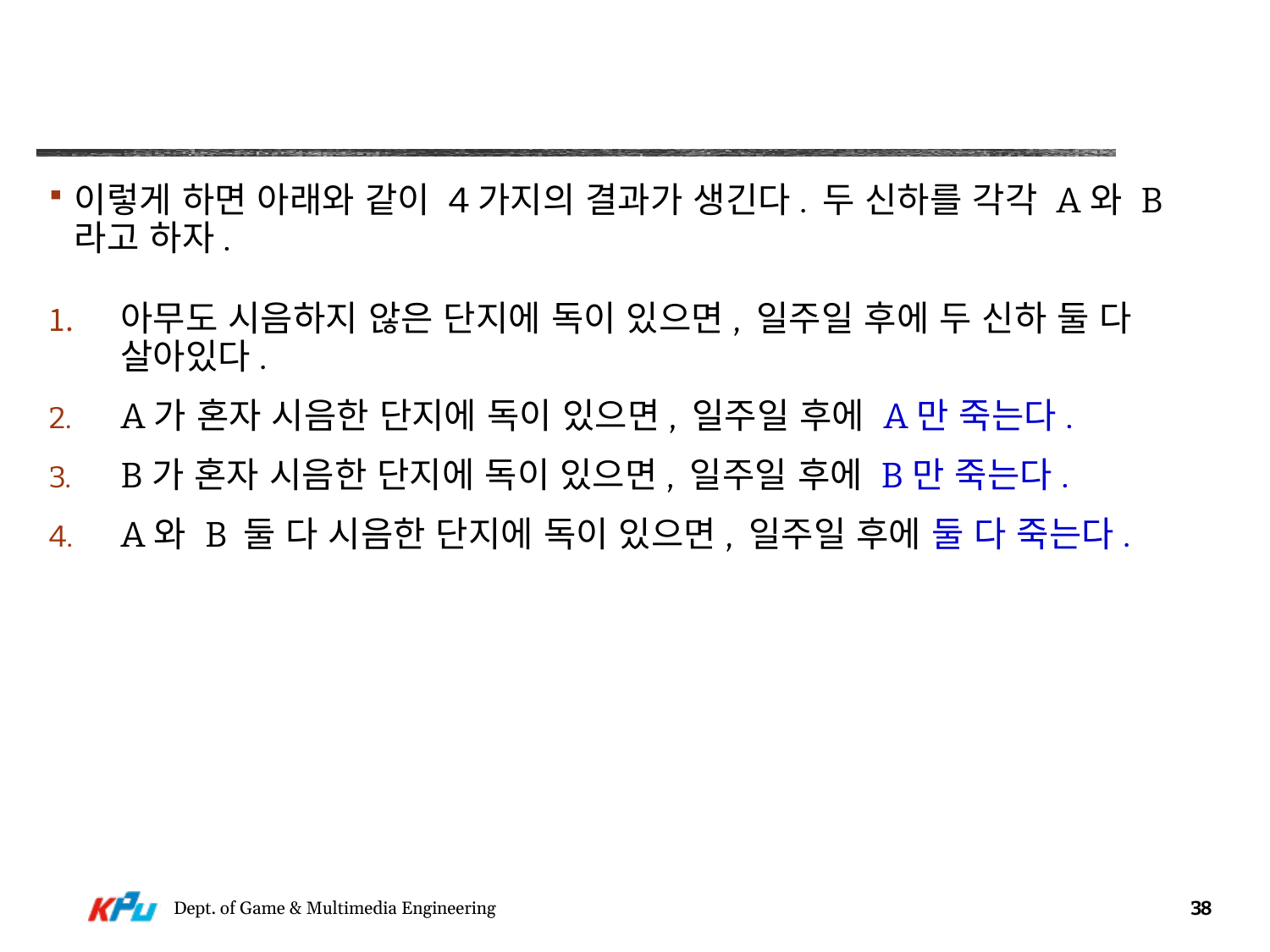

#
이렇게 하면 아래와 같이 4가지의 결과가 생긴다. 두 신하를 각각 A와 B라고 하자.
아무도 시음하지 않은 단지에 독이 있으면, 일주일 후에 두 신하 둘 다 살아있다.
A가 혼자 시음한 단지에 독이 있으면, 일주일 후에 A만 죽는다.
B가 혼자 시음한 단지에 독이 있으면, 일주일 후에 B만 죽는다.
A와 B 둘 다 시음한 단지에 독이 있으면, 일주일 후에 둘 다 죽는다.

Dept. of Game & Multimedia Engineering
38